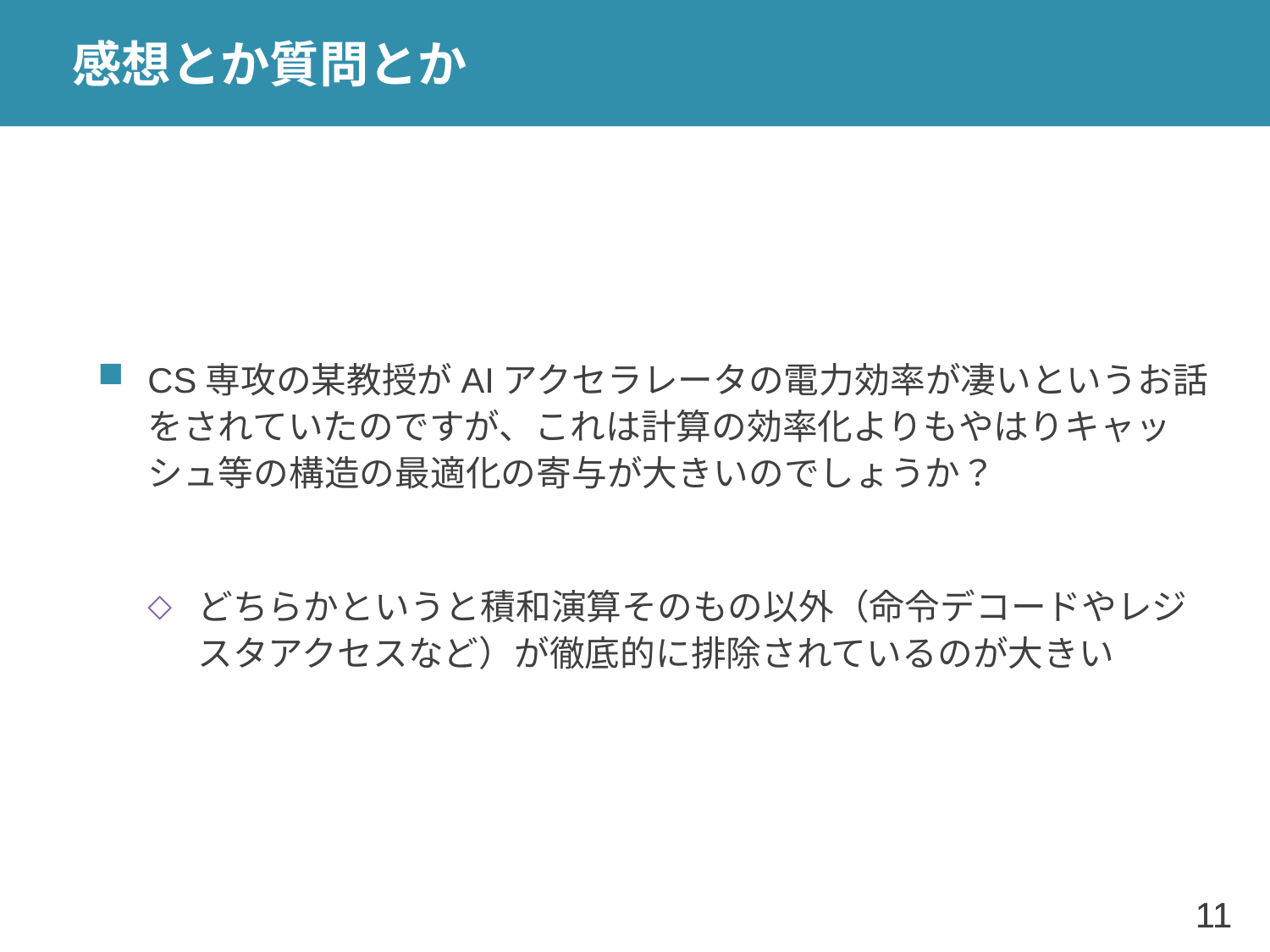

# 感想とか質問とか
CS専攻の某教授がAIアクセラレータの電力効率が凄いというお話をされていたのですが、これは計算の効率化よりもやはりキャッシュ等の構造の最適化の寄与が大きいのでしょうか？

どちらかというと積和演算そのもの以外（命令デコードやレジスタアクセスなど）が徹底的に排除されているのが大きい